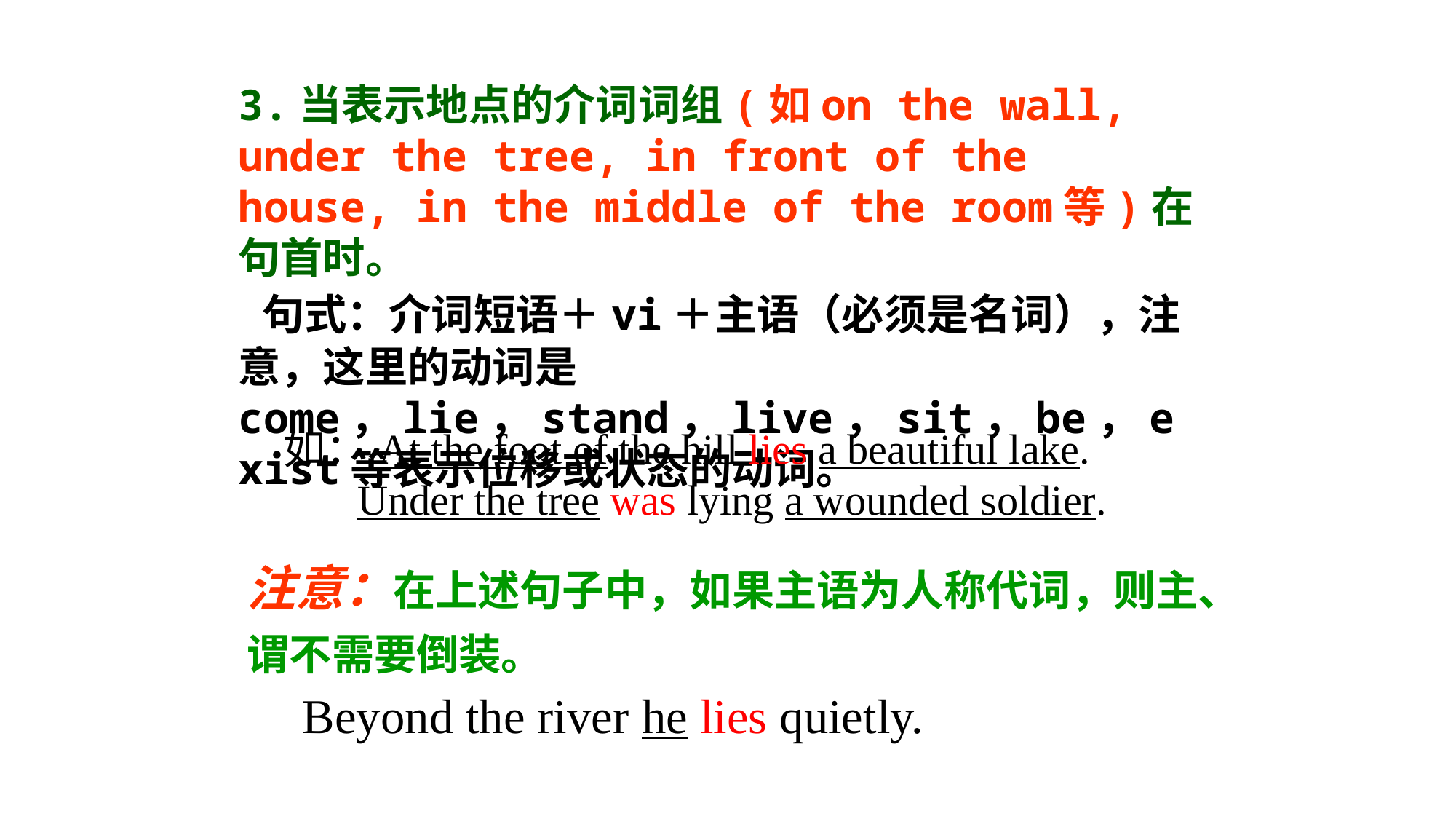

3.当表示地点的介词词组(如on the wall, under the tree, in front of the house, in the middle of the room等)在句首时。
  句式：介词短语＋vi＋主语（必须是名词），注意，这里的动词是come，lie，stand，live，sit，be，exist等表示位移或状态的动词。
如：At the foot of the hill lies a beautiful lake.
       Under the tree was lying a wounded soldier.
注意：在上述句子中，如果主语为人称代词，则主、谓不需要倒装。
    Beyond the river he lies quietly.